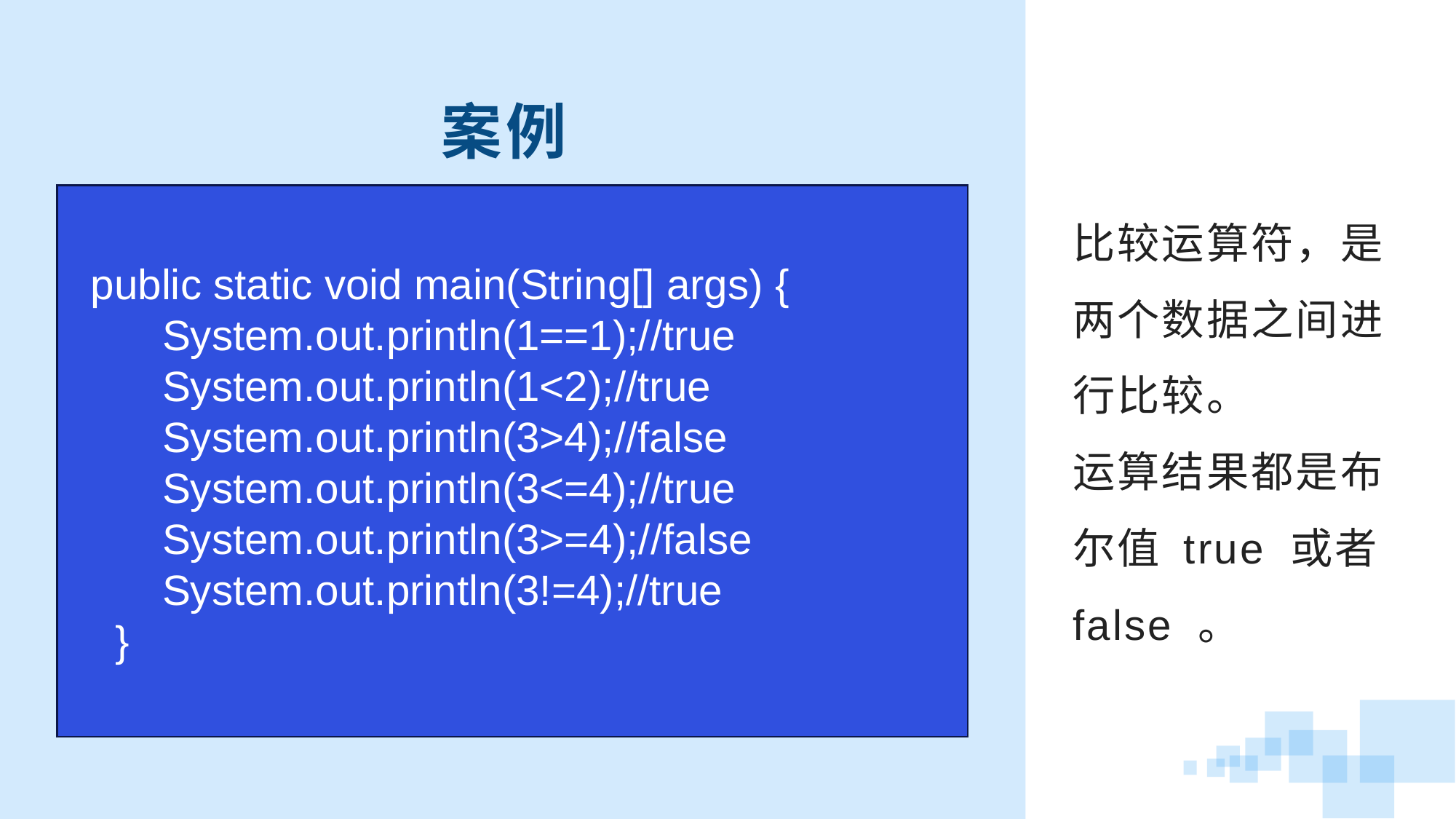

案例
   public static void main(String[] args) {
        System.out.println(1==1);//true
        System.out.println(1<2);//true
        System.out.println(3>4);//false
        System.out.println(3<=4);//true
        System.out.println(3>=4);//false
        System.out.println(3!=4);//true
    }
比较运算符，是两个数据之间进行比较。
运算结果都是布尔值 true 或者 false 。